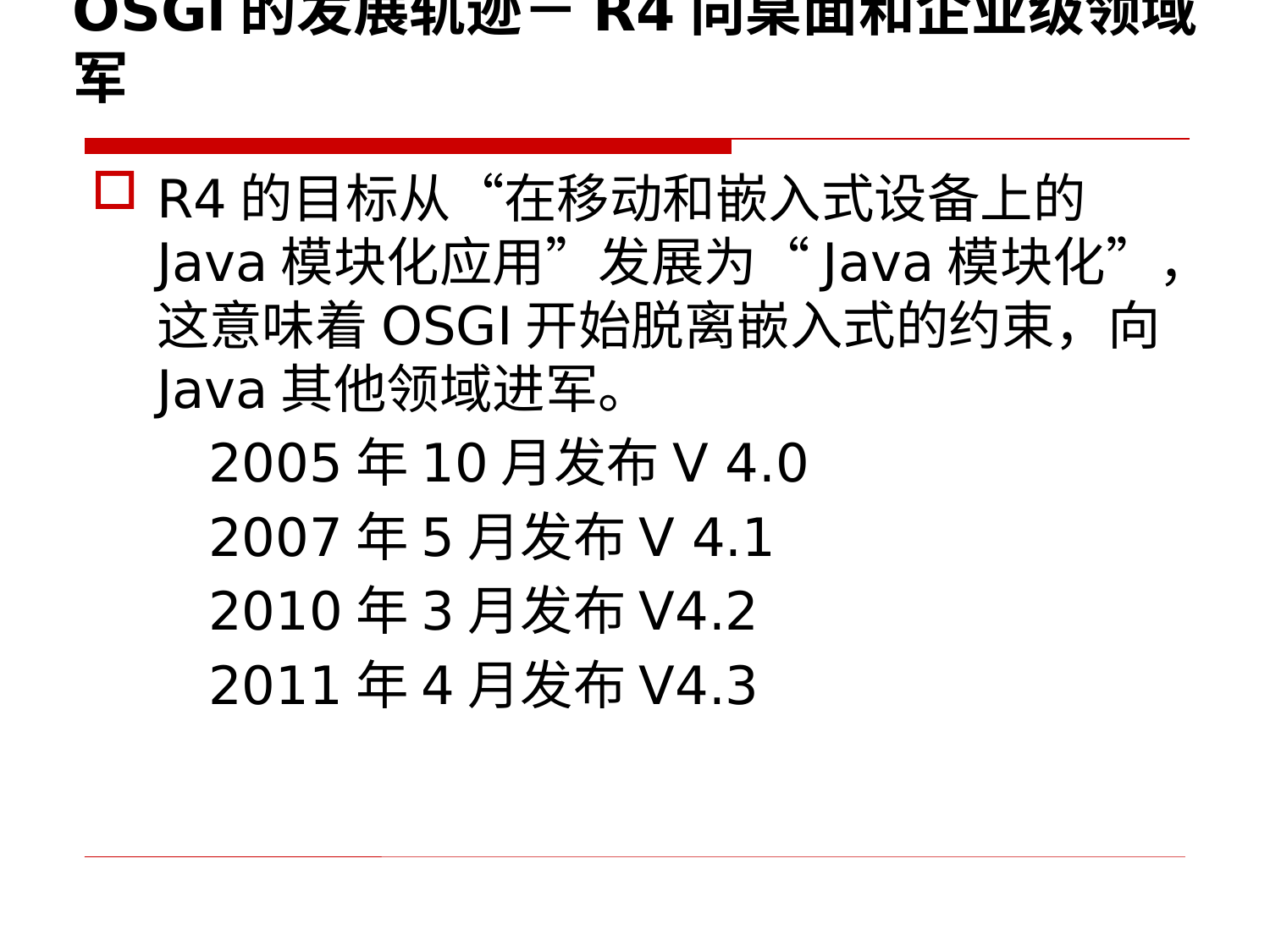

# OSGi的发展轨迹－R4向桌面和企业级领域军
R4的目标从“在移动和嵌入式设备上的Java模块化应用”发展为“Java模块化”，这意味着OSGI开始脱离嵌入式的约束，向Java其他领域进军。
       2005年10月发布V 4.0
       2007年5月发布V 4.1
       2010年3月发布V4.2
       2011年4月发布V4.3